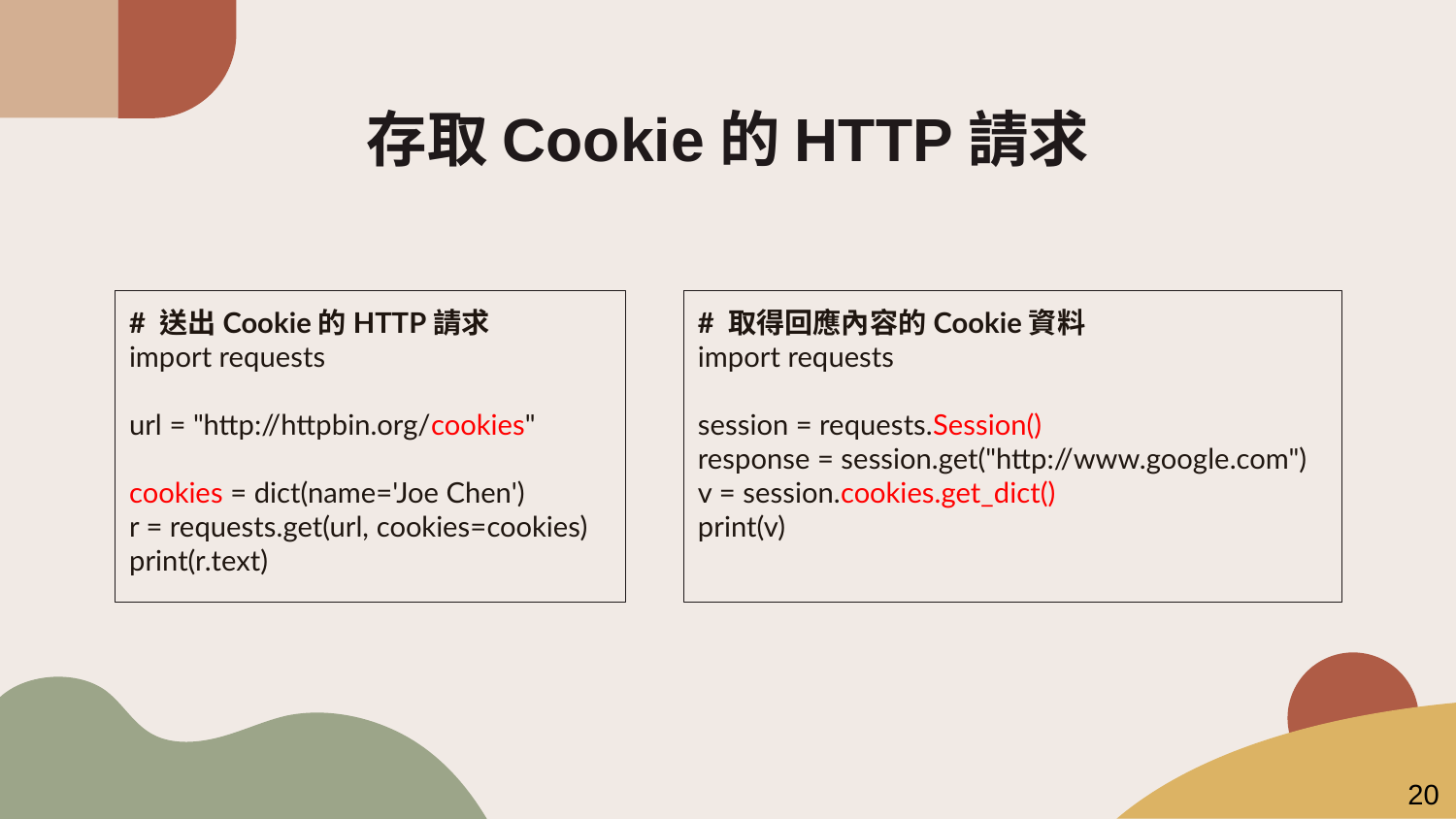

# 存取Cookie的HTTP請求
# 送出Cookie的HTTP請求
import requests

url = "http://httpbin.org/cookies"

cookies = dict(name='Joe Chen')
r = requests.get(url, cookies=cookies)
print(r.text)
# 取得回應內容的Cookie資料
import requests

session = requests.Session()
response = session.get("http://www.google.com")
v = session.cookies.get_dict()
print(v)
20